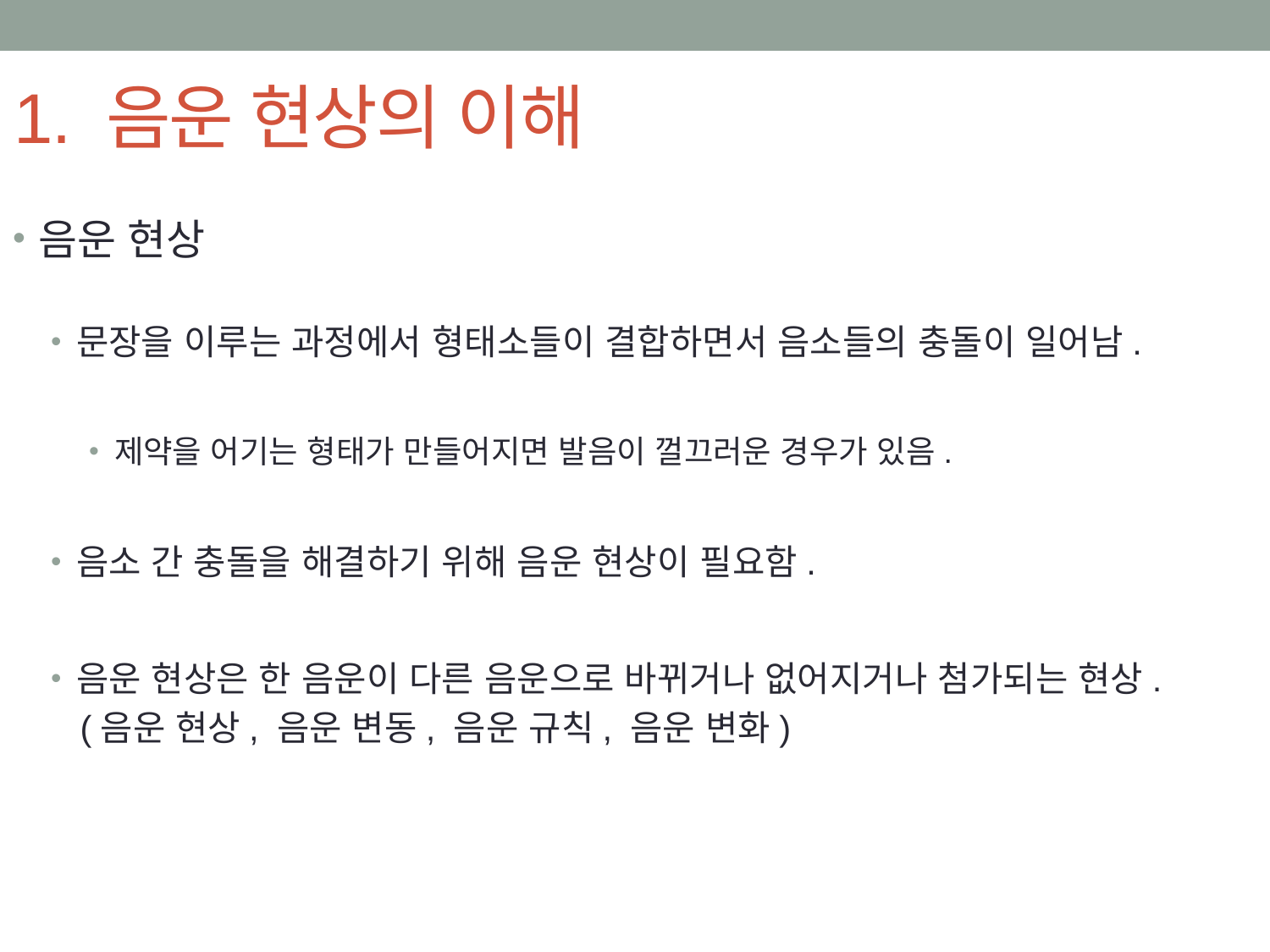

# 1. 음운 현상의 이해
음운 현상

문장을 이루는 과정에서 형태소들이 결합하면서 음소들의 충돌이 일어남.

제약을 어기는 형태가 만들어지면 발음이 껄끄러운 경우가 있음.

음소 간 충돌을 해결하기 위해 음운 현상이 필요함.

음운 현상은 한 음운이 다른 음운으로 바뀌거나 없어지거나 첨가되는 현상.
   (음운 현상, 음운 변동, 음운 규칙, 음운 변화)